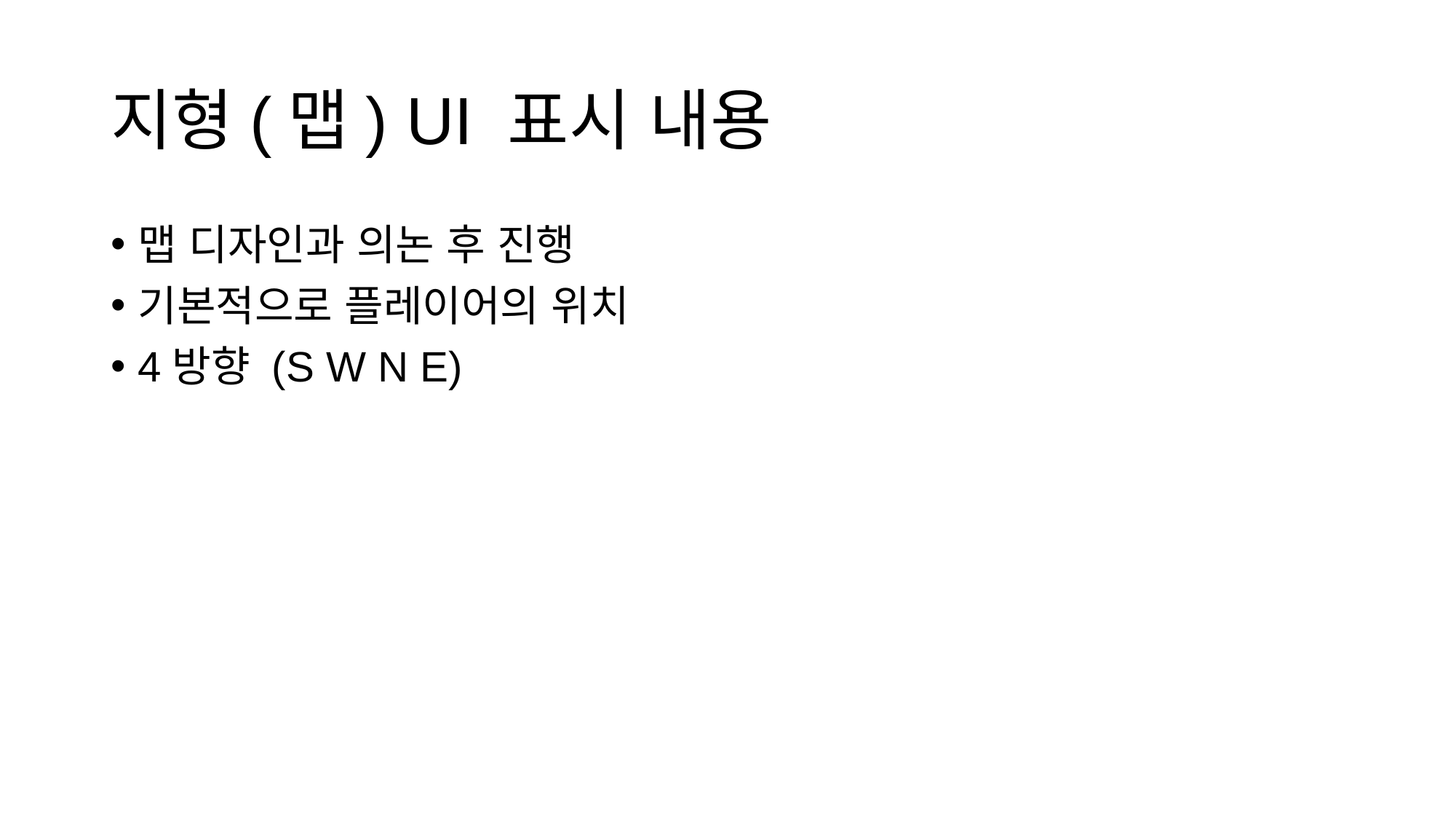

# 지형(맵) UI 표시 내용
맵 디자인과 의논 후 진행
기본적으로 플레이어의 위치
4방향 (S W N E)